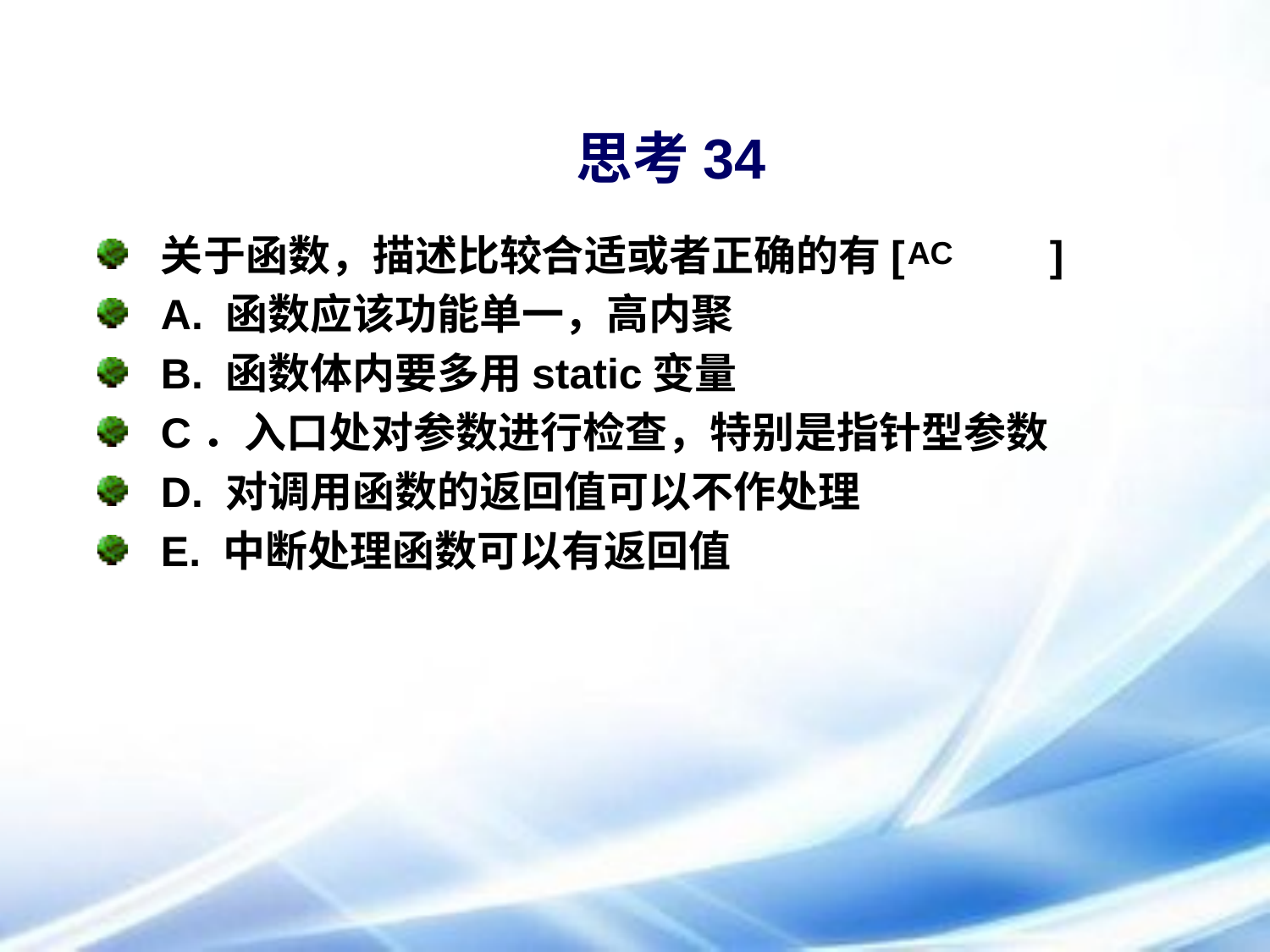

# 思考34
关于函数，描述比较合适或者正确的有[		]
A. 函数应该功能单一，高内聚
B. 函数体内要多用static变量
C．入口处对参数进行检查，特别是指针型参数
D. 对调用函数的返回值可以不作处理
E. 中断处理函数可以有返回值
AC